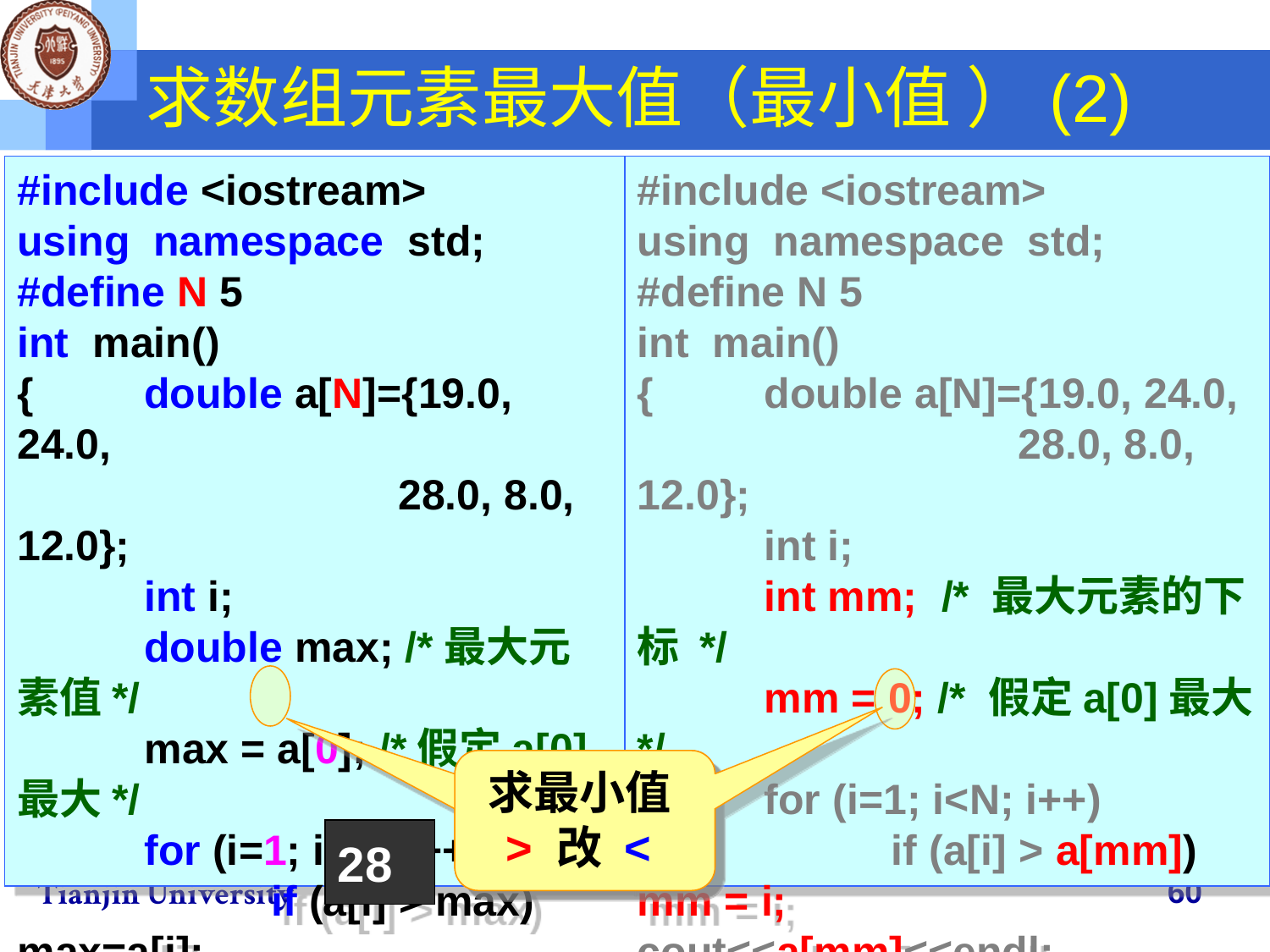

# 求数组元素最大值（最小值 ）(2)
#include <iostream>
using  namespace  std;
#define N 5
int  main()
{	double a[N]={19.0, 24.0,
			28.0, 8.0, 12.0};
	int i;
	double max; /*最大元素值*/
	max = a[0]; /*假定a[0]最大*/
	for (i=1; i<N; i++)
		if (a[i] > max) max=a[i];
	cout<<max<<endl;
	return  0;
}
#include <iostream>
using  namespace  std;
#define N 5
int  main()
{	double a[N]={19.0, 24.0,
			28.0, 8.0, 12.0};
	int i;
	int mm;  /* 最大元素的下标 */
	mm = 0; /* 假定a[0]最大 */
	for (i=1; i<N; i++)
		if (a[i] > a[mm]) mm = i;	cout<<a[mm]<<endl;
		return  0;
}

求最小值
> 改为 <
求最小值
> 改 <
28